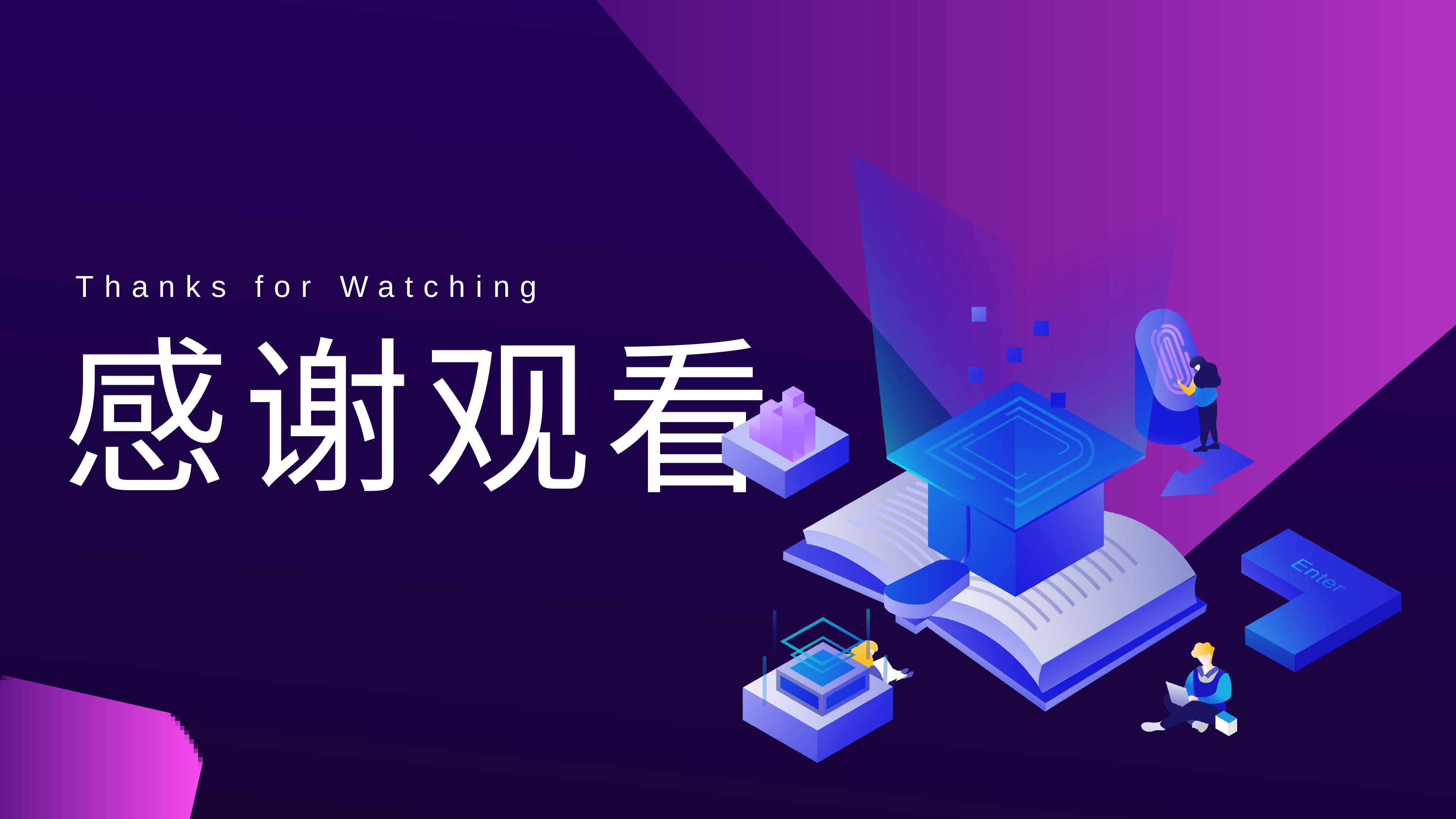

Thanks for Watching
感 谢 观 看